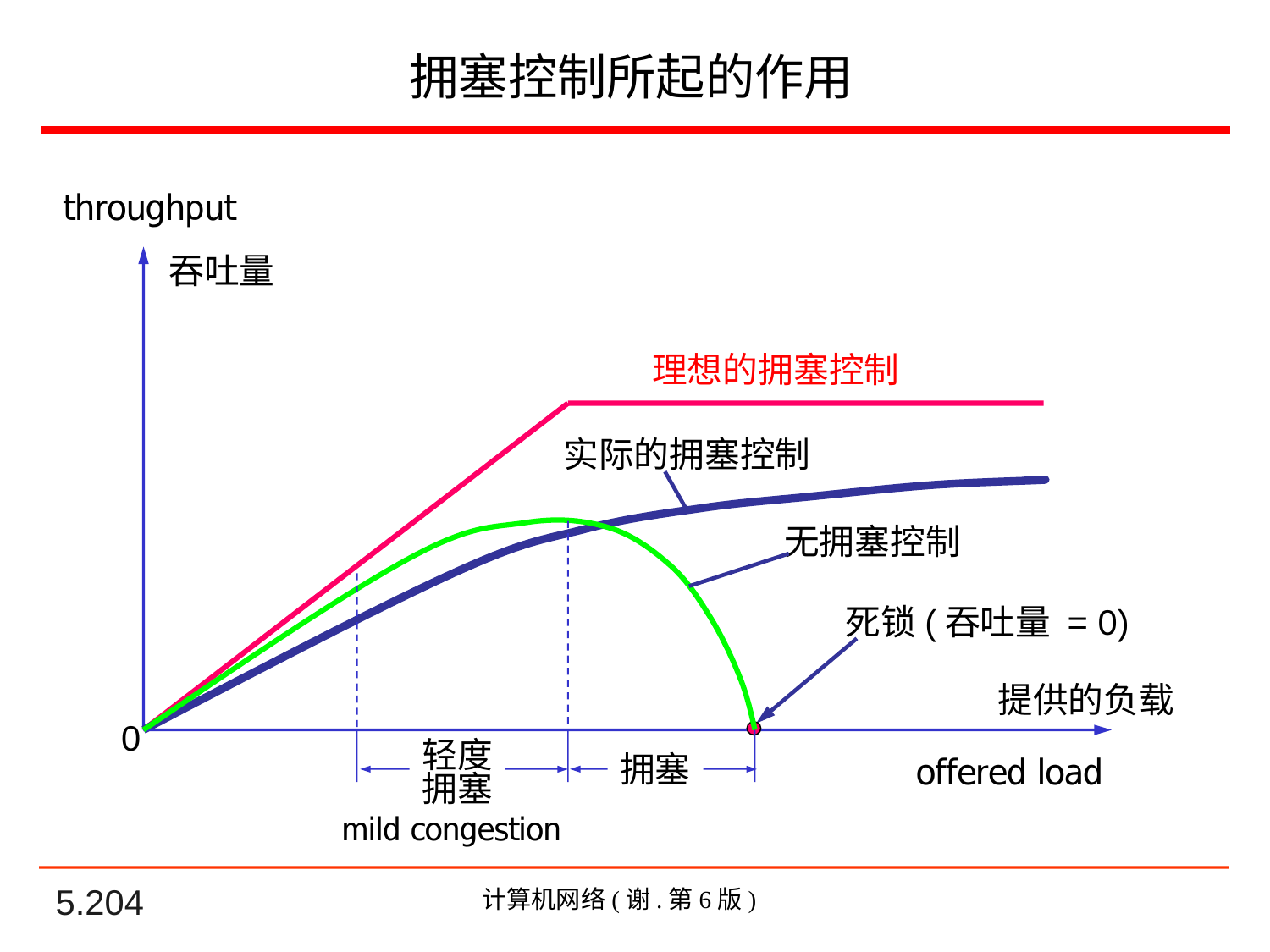

# 拥塞控制所起的作用
throughput
吞吐量
理想的拥塞控制

实际的拥塞控制

无拥塞控制

轻度
拥塞
拥塞

死锁(吞吐量 = 0)

提供的负载
0

offered load
mild congestion